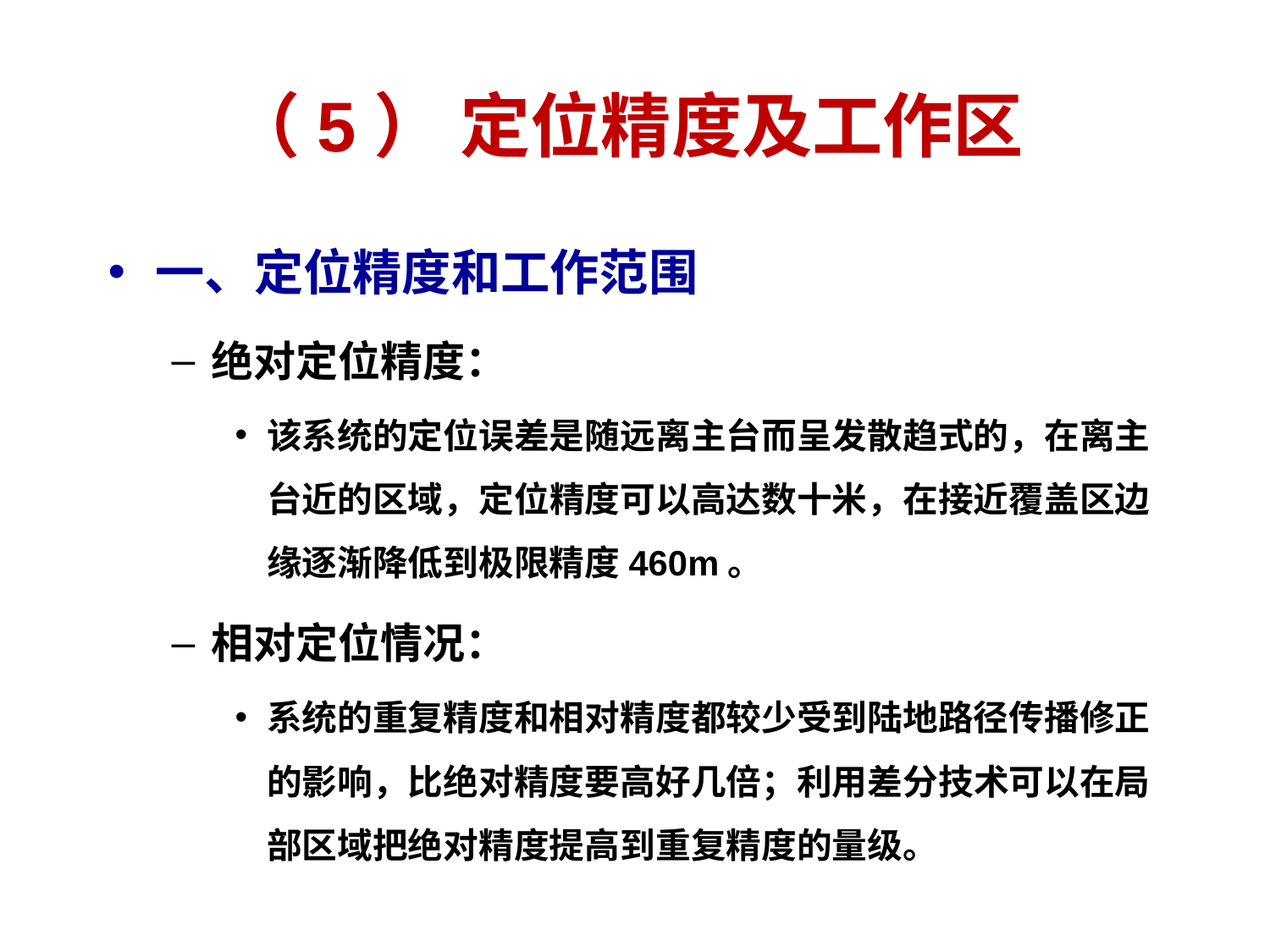

# （5） 定位精度及工作区
一、定位精度和工作范围
绝对定位精度：
该系统的定位误差是随远离主台而呈发散趋式的，在离主台近的区域，定位精度可以高达数十米，在接近覆盖区边缘逐渐降低到极限精度460m。
相对定位情况：
系统的重复精度和相对精度都较少受到陆地路径传播修正的影响，比绝对精度要高好几倍；利用差分技术可以在局部区域把绝对精度提高到重复精度的量级。